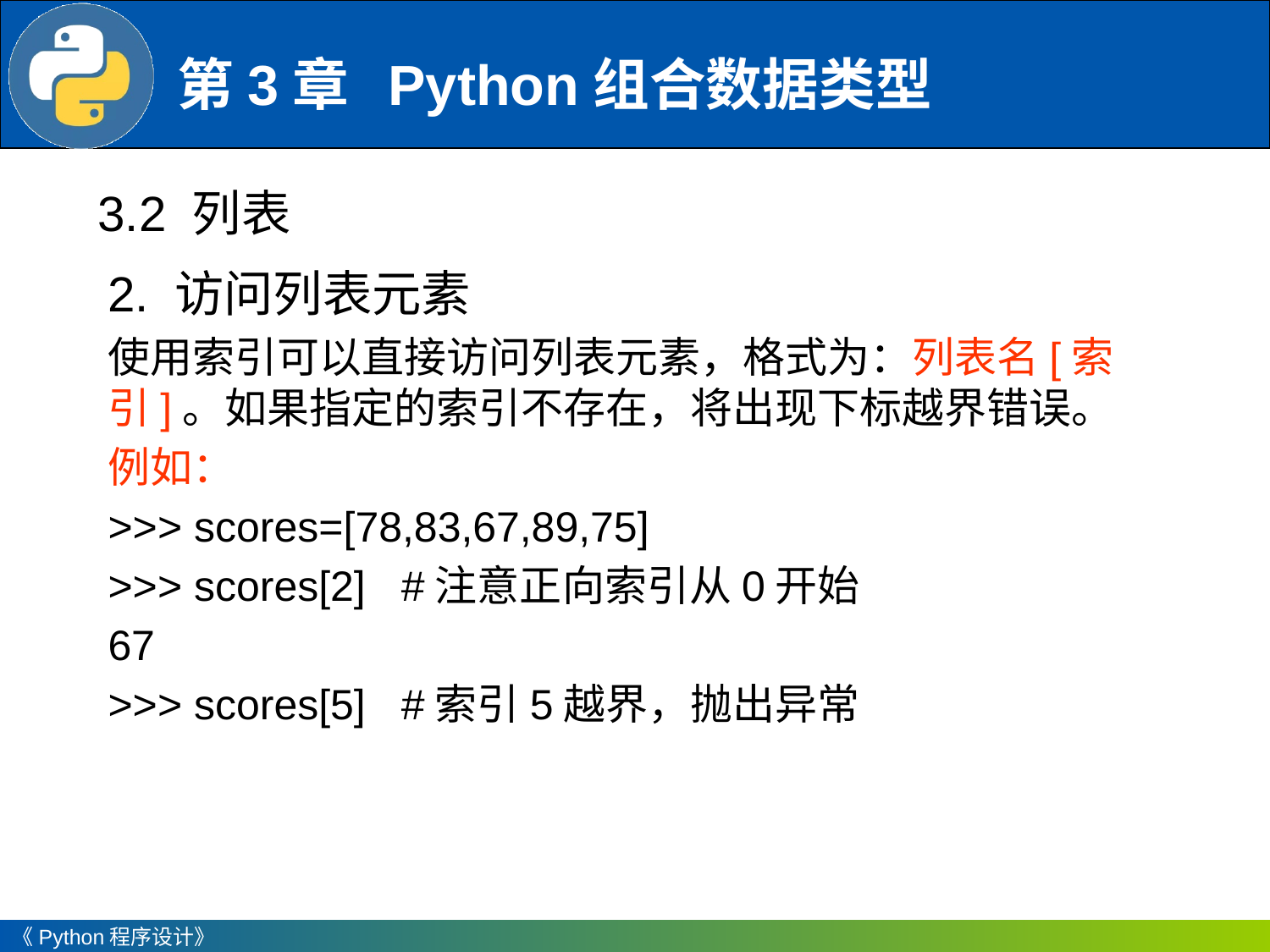

3.2 列表
2. 访问列表元素
使用索引可以直接访问列表元素，格式为：列表名[索引]。如果指定的索引不存在，将出现下标越界错误。
例如：
>>> scores=[78,83,67,89,75]
>>> scores[2]   #注意正向索引从0开始
67
>>> scores[5]   #索引5越界，抛出异常